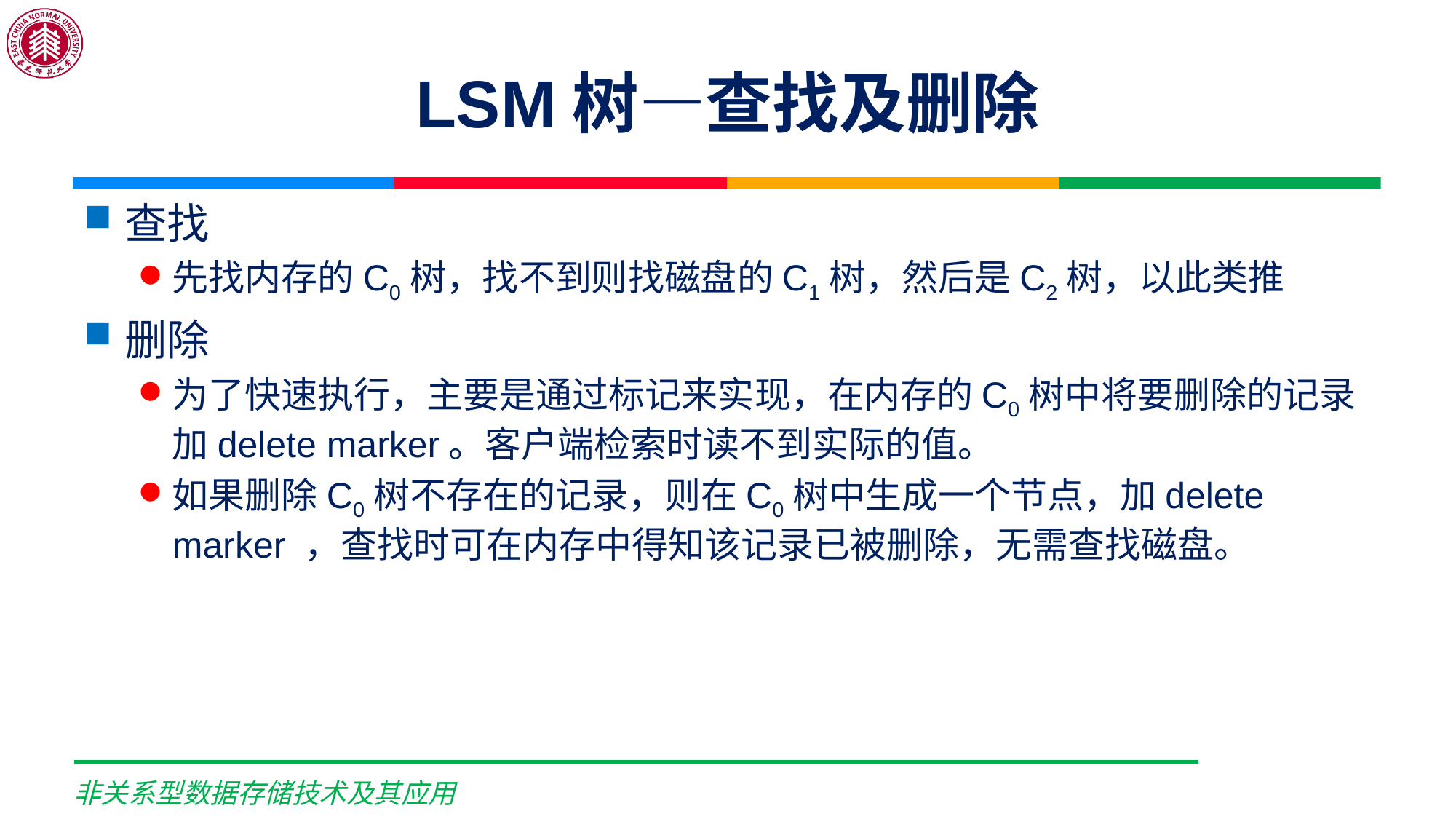

# LSM树—查找及删除
查找
先找内存的C0树，找不到则找磁盘的C1树，然后是C2树，以此类推
删除
为了快速执行，主要是通过标记来实现，在内存的C0树中将要删除的记录加delete marker。客户端检索时读不到实际的值。
如果删除C0树不存在的记录，则在C0树中生成一个节点，加delete marker ，查找时可在内存中得知该记录已被删除，无需查找磁盘。